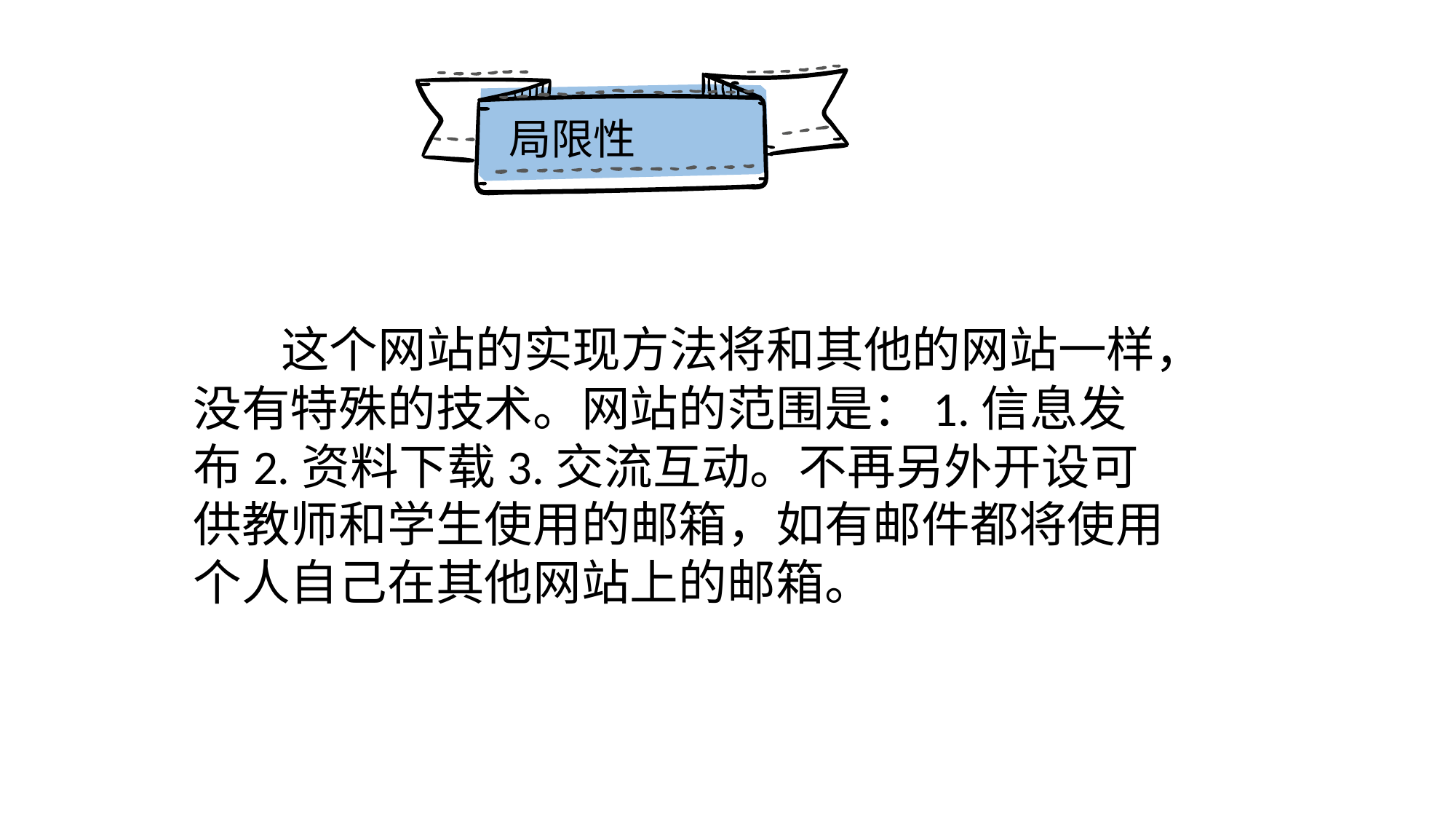

局限性

       这个网站的实现方法将和其他的网站一样，没有特殊的技术。网站的范围是：1.信息发布2.资料下载3.交流互动。不再另外开设可供教师和学生使用的邮箱，如有邮件都将使用个人自己在其他网站上的邮箱。